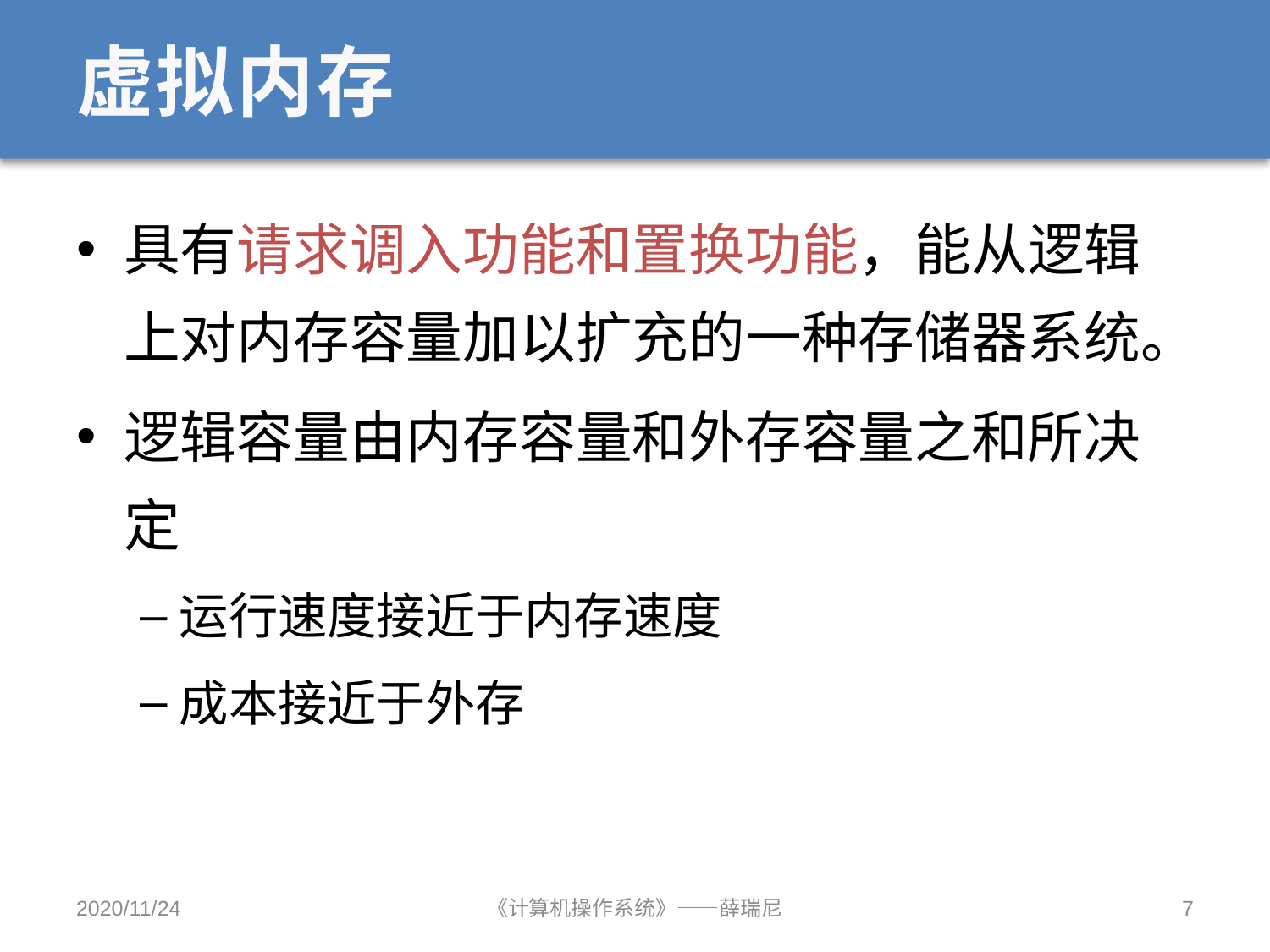

# 虚拟内存
具有请求调入功能和置换功能，能从逻辑上对内存容量加以扩充的一种存储器系统。
逻辑容量由内存容量和外存容量之和所决定
运行速度接近于内存速度
成本接近于外存
2020/11/24
《计算机操作系统》——薛瑞尼
7